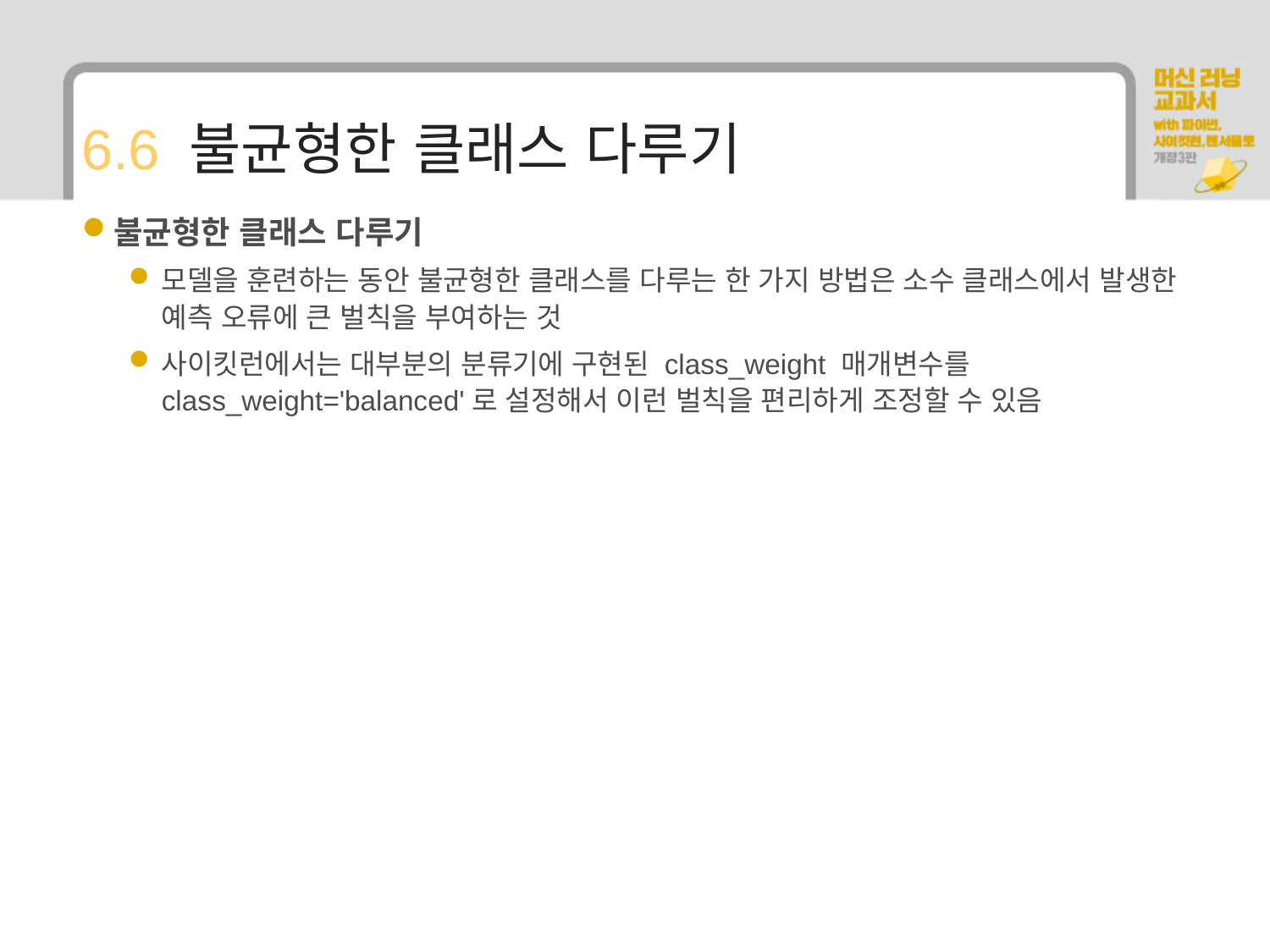

# 6.6 불균형한 클래스 다루기
불균형한 클래스 다루기
모델을 훈련하는 동안 불균형한 클래스를 다루는 한 가지 방법은 소수 클래스에서 발생한 예측 오류에 큰 벌칙을 부여하는 것
사이킷런에서는 대부분의 분류기에 구현된 class_weight 매개변수를 class_weight='balanced'로 설정해서 이런 벌칙을 편리하게 조정할 수 있음